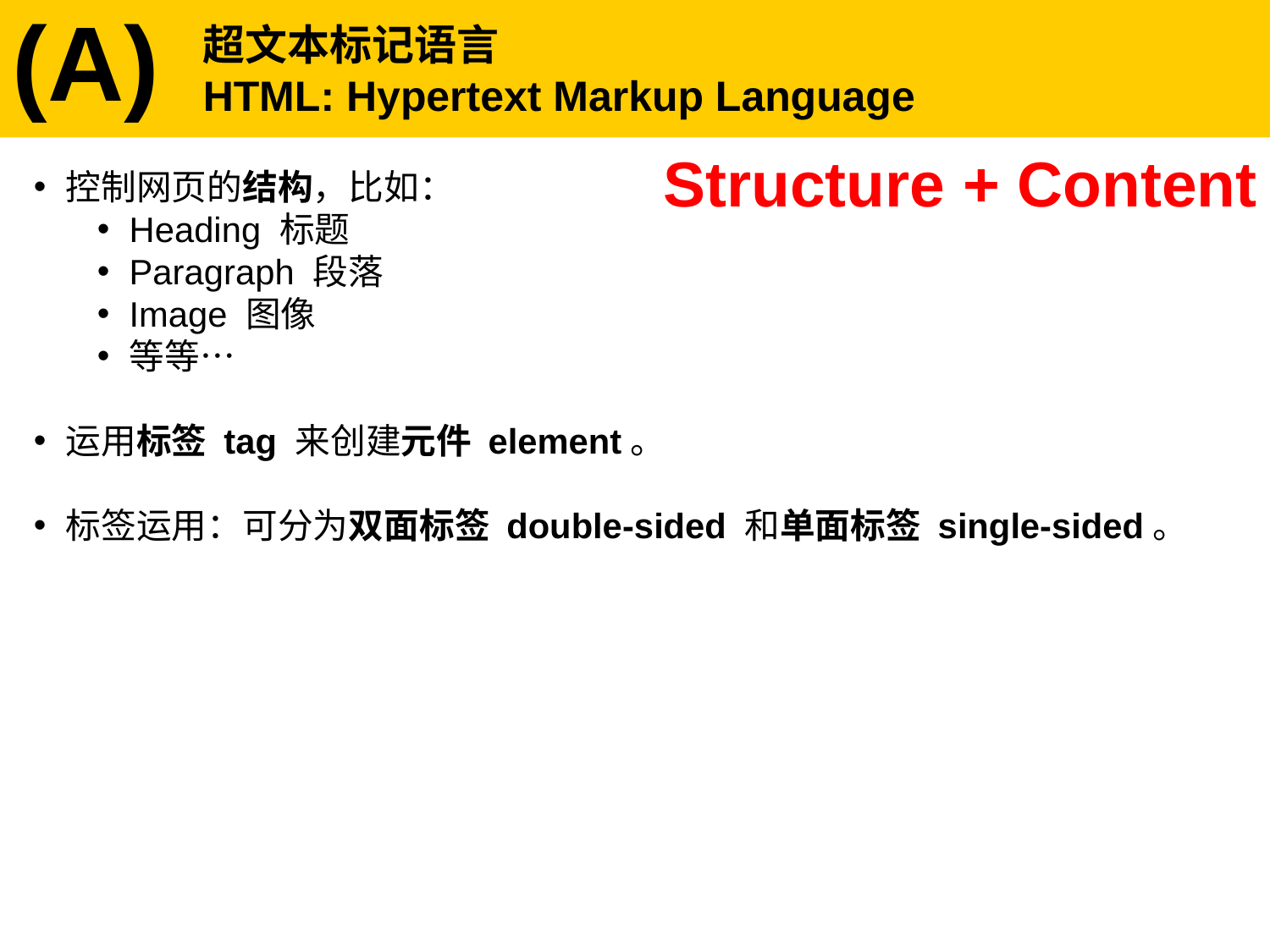

超文本标记语言
HTML: Hypertext Markup Language
(A)
Structure + Content
控制网页的结构，比如：
Heading 标题
Paragraph 段落
Image 图像
等等…

运用标签 tag 来创建元件 element。

标签运用：可分为双面标签 double-sided 和单面标签 single-sided。